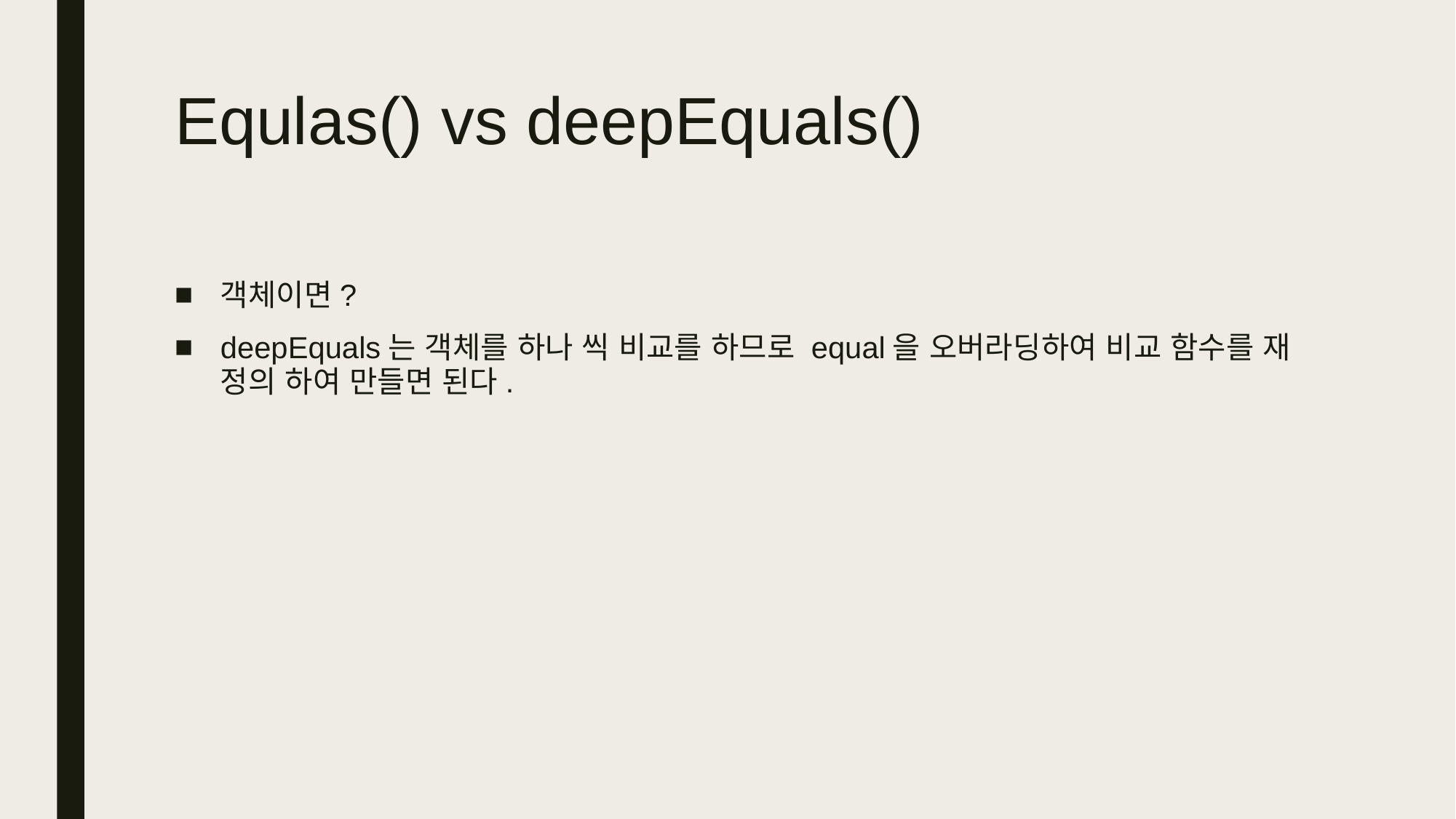

# Equlas() vs deepEquals()
객체이면?
deepEquals는 객체를 하나 씩 비교를 하므로 equal을 오버라딩하여 비교 함수를 재 정의 하여 만들면 된다.